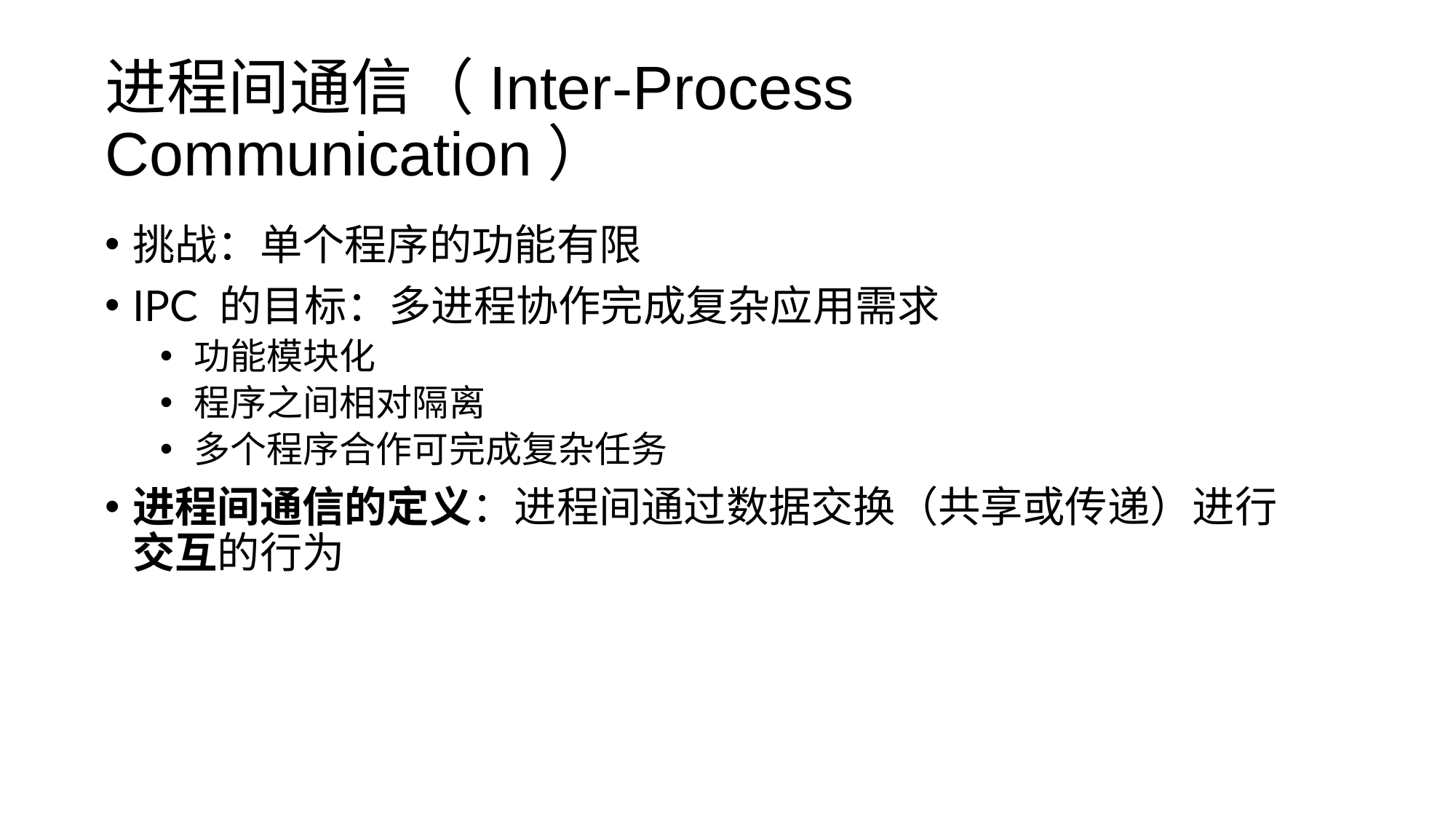

# 进程间通信（Inter-Process Communication）
挑战：单个程序的功能有限
IPC 的目标：多进程协作完成复杂应用需求
功能模块化
程序之间相对隔离
多个程序合作可完成复杂任务
进程间通信的定义：进程间通过数据交换（共享或传递）进行交互的行为